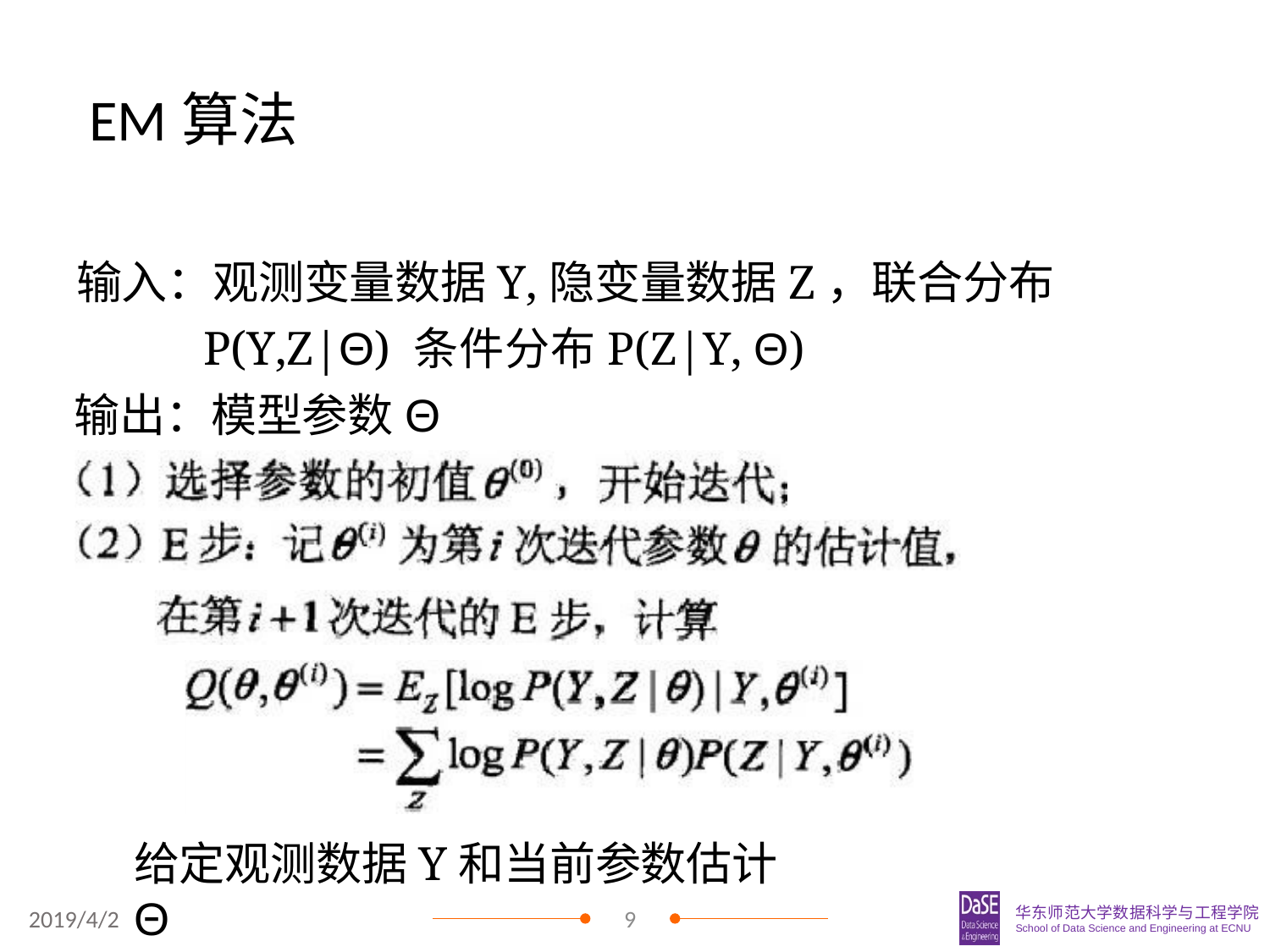

# EM算法
输入：观测变量数据Y,隐变量数据Z，联合分布P(Y,Z|Θ) 条件分布P(Z|Y, Θ)
输出：模型参数Θ

给定观测数据Y和当前参数估计Θ